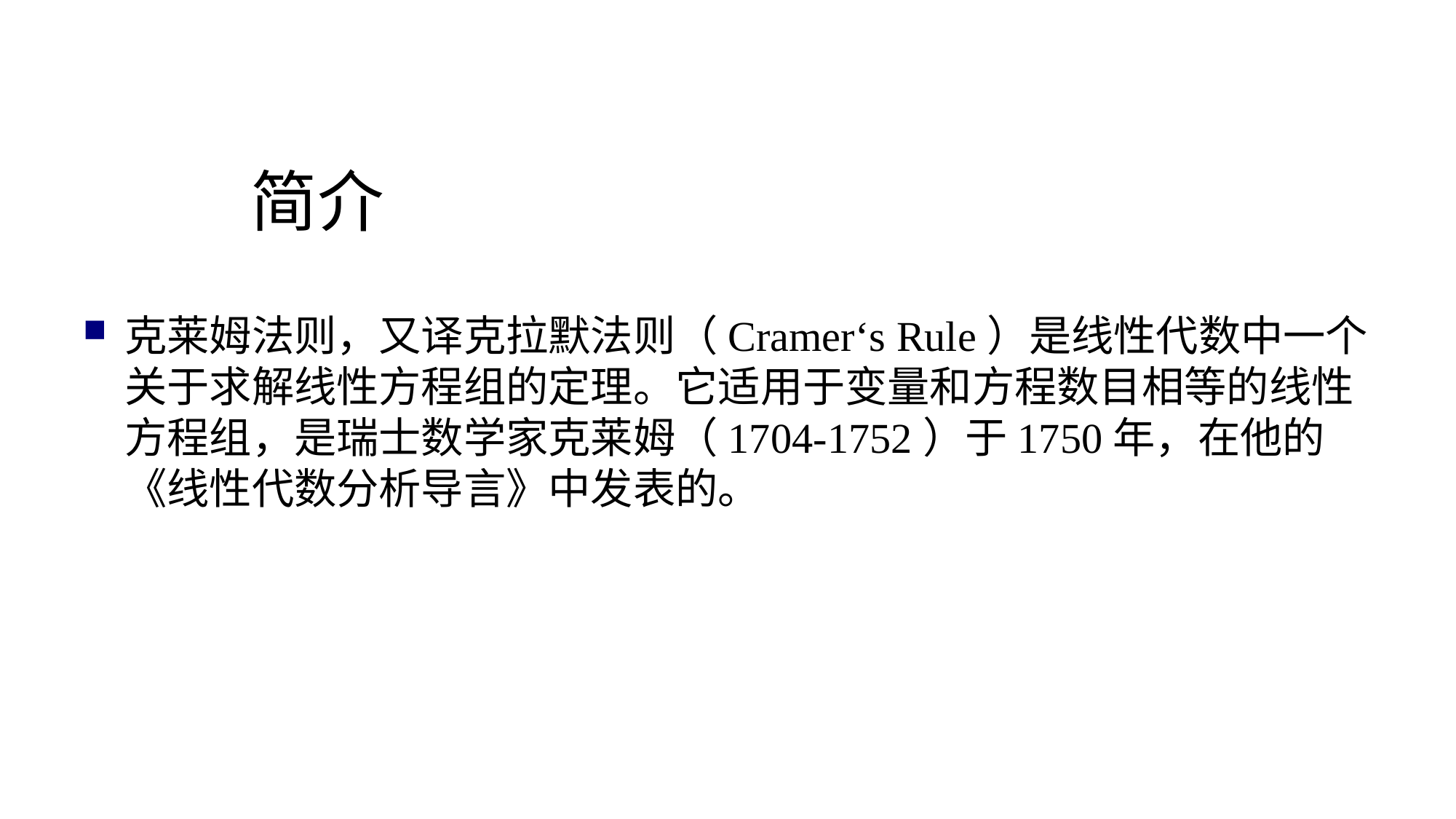

# 简介

克莱姆法则，又译克拉默法则（Cramer‘s Rule）是线性代数中一个关于求解线性方程组的定理。它适用于变量和方程数目相等的线性方程组，是瑞士数学家克莱姆（1704-1752）于1750年，在他的《线性代数分析导言》中发表的。